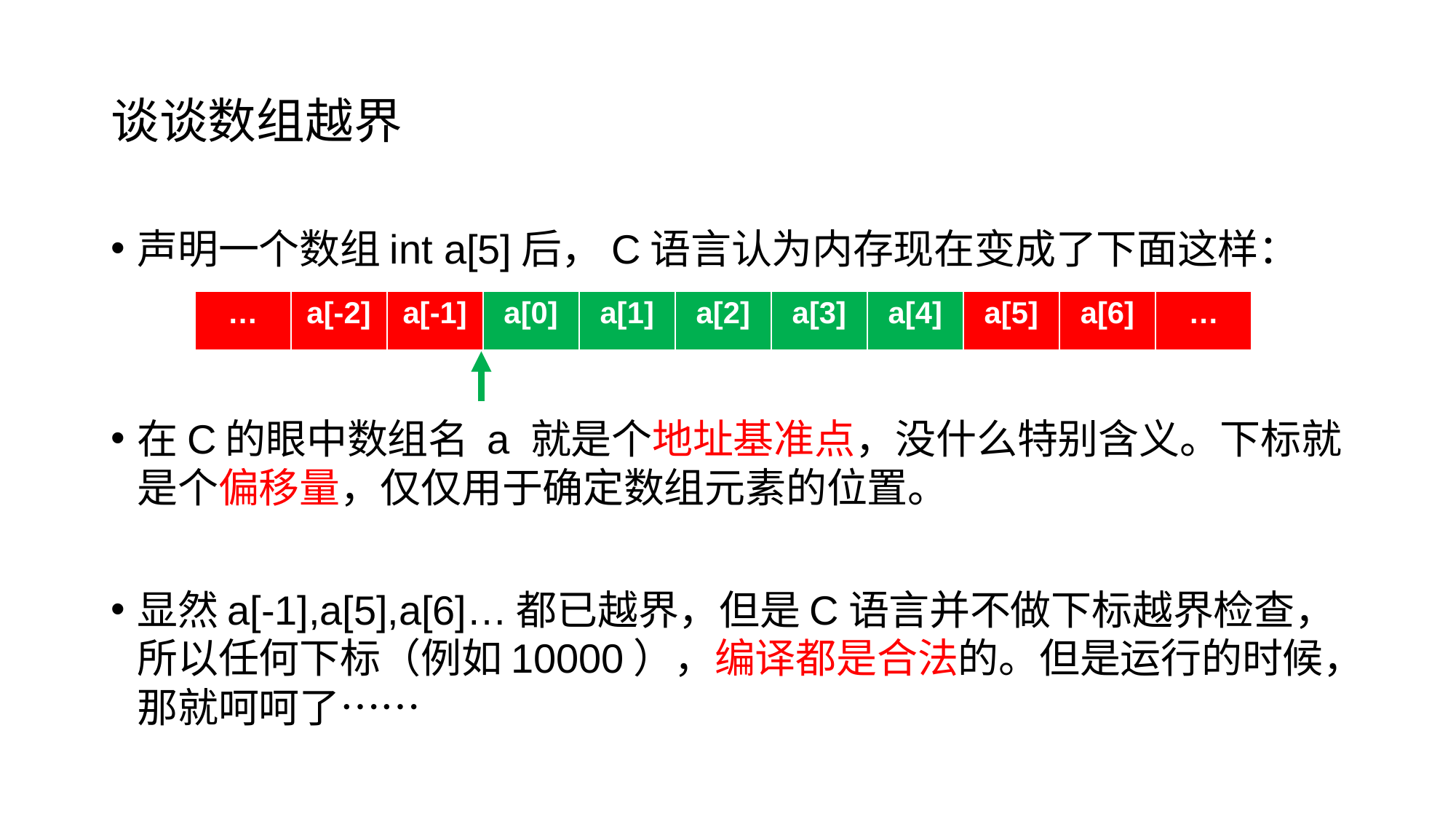

# 谈谈数组越界
声明一个数组int a[5]后，C语言认为内存现在变成了下面这样：

在C的眼中数组名 a 就是个地址基准点，没什么特别含义。下标就是个偏移量，仅仅用于确定数组元素的位置。

显然a[-1],a[5],a[6]…都已越界，但是C语言并不做下标越界检查，所以任何下标（例如10000），编译都是合法的。但是运行的时候，那就呵呵了……
| … | a[-2] | a[-1] | a[0] | a[1] | a[2] | a[3] | a[4] | a[5] | a[6] | … |
| --- | --- | --- | --- | --- | --- | --- | --- | --- | --- | --- |